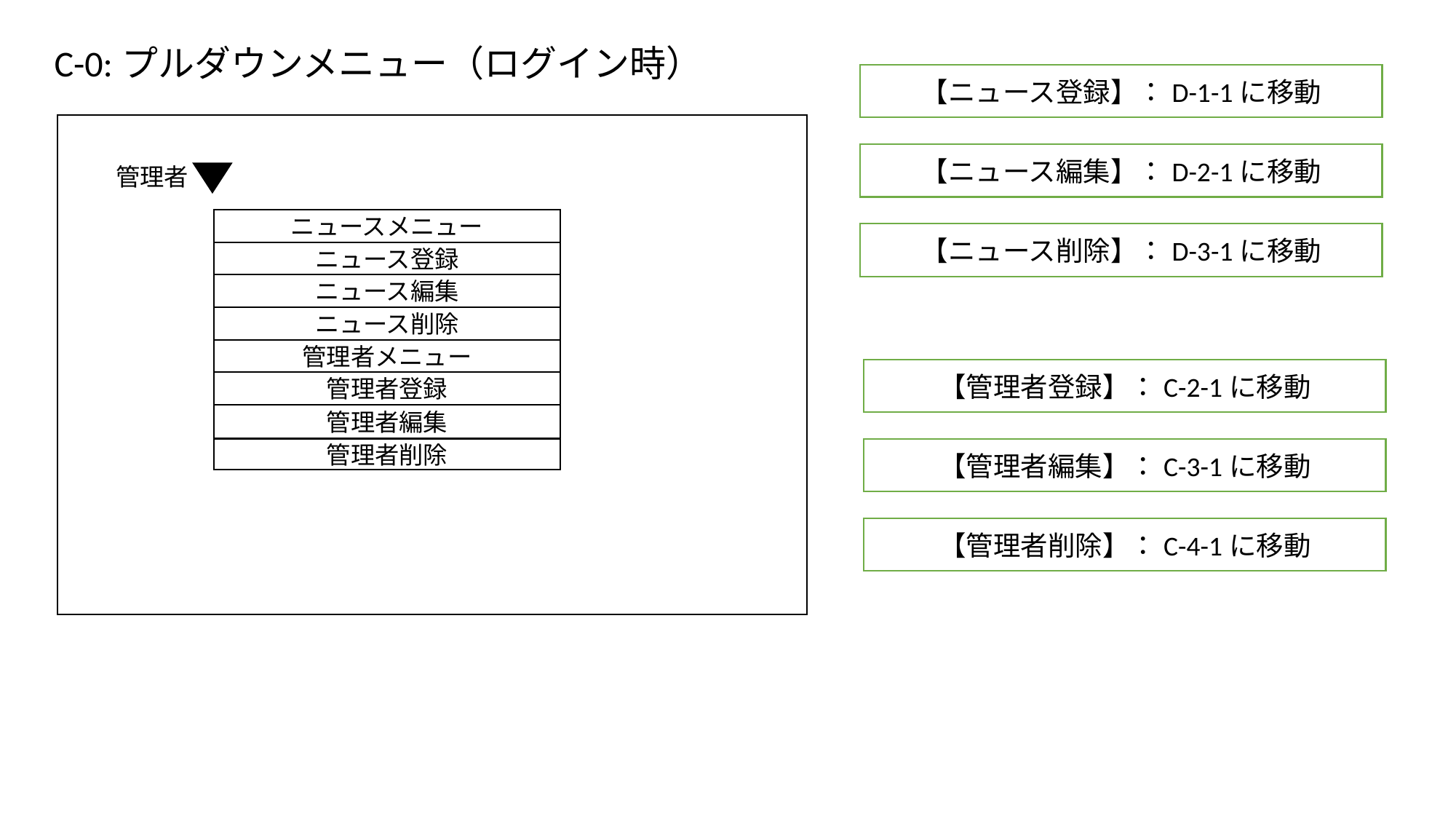

# C-0:プルダウンメニュー（ログイン時）
【ニュース登録】：D-1-1に移動

【ニュース編集】：D-2-1に移動

管理者

ニュースメニュー
【ニュース削除】：D-3-1に移動
ニュース登録
ニュース編集
ニュース削除
管理者メニュー
【管理者登録】：C-2-1に移動
管理者登録
管理者編集
管理者削除
【管理者編集】：C-3-1に移動
【管理者削除】：C-4-1に移動